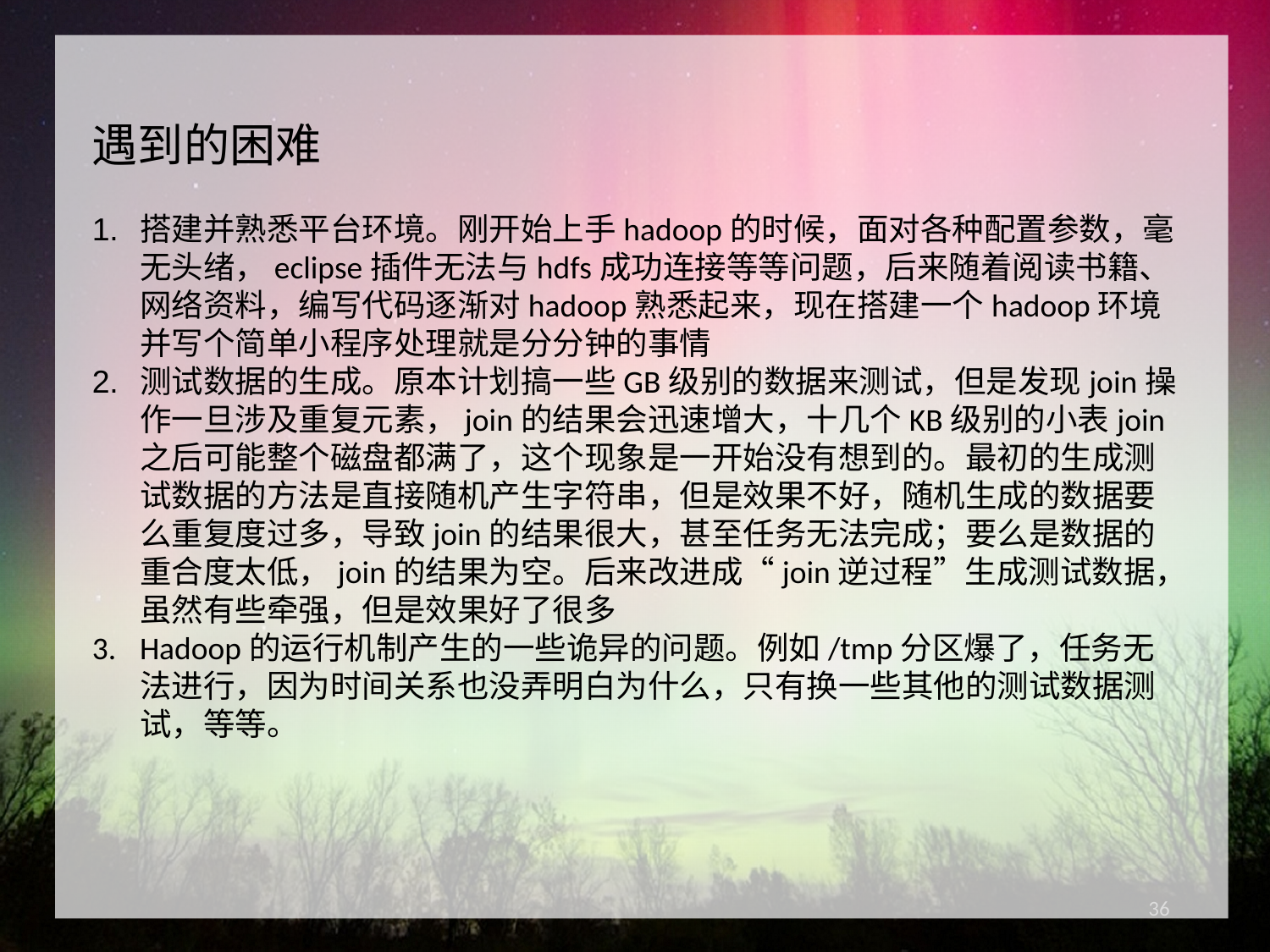

遇到的困难

搭建并熟悉平台环境。刚开始上手hadoop的时候，面对各种配置参数，毫无头绪，eclipse插件无法与hdfs成功连接等等问题，后来随着阅读书籍、网络资料，编写代码逐渐对hadoop熟悉起来，现在搭建一个hadoop环境并写个简单小程序处理就是分分钟的事情
测试数据的生成。原本计划搞一些GB级别的数据来测试，但是发现join操作一旦涉及重复元素，join的结果会迅速增大，十几个KB级别的小表join之后可能整个磁盘都满了，这个现象是一开始没有想到的。最初的生成测试数据的方法是直接随机产生字符串，但是效果不好，随机生成的数据要么重复度过多，导致join的结果很大，甚至任务无法完成；要么是数据的重合度太低，join的结果为空。后来改进成“join逆过程”生成测试数据，虽然有些牵强，但是效果好了很多
Hadoop的运行机制产生的一些诡异的问题。例如/tmp分区爆了，任务无法进行，因为时间关系也没弄明白为什么，只有换一些其他的测试数据测试，等等。
36